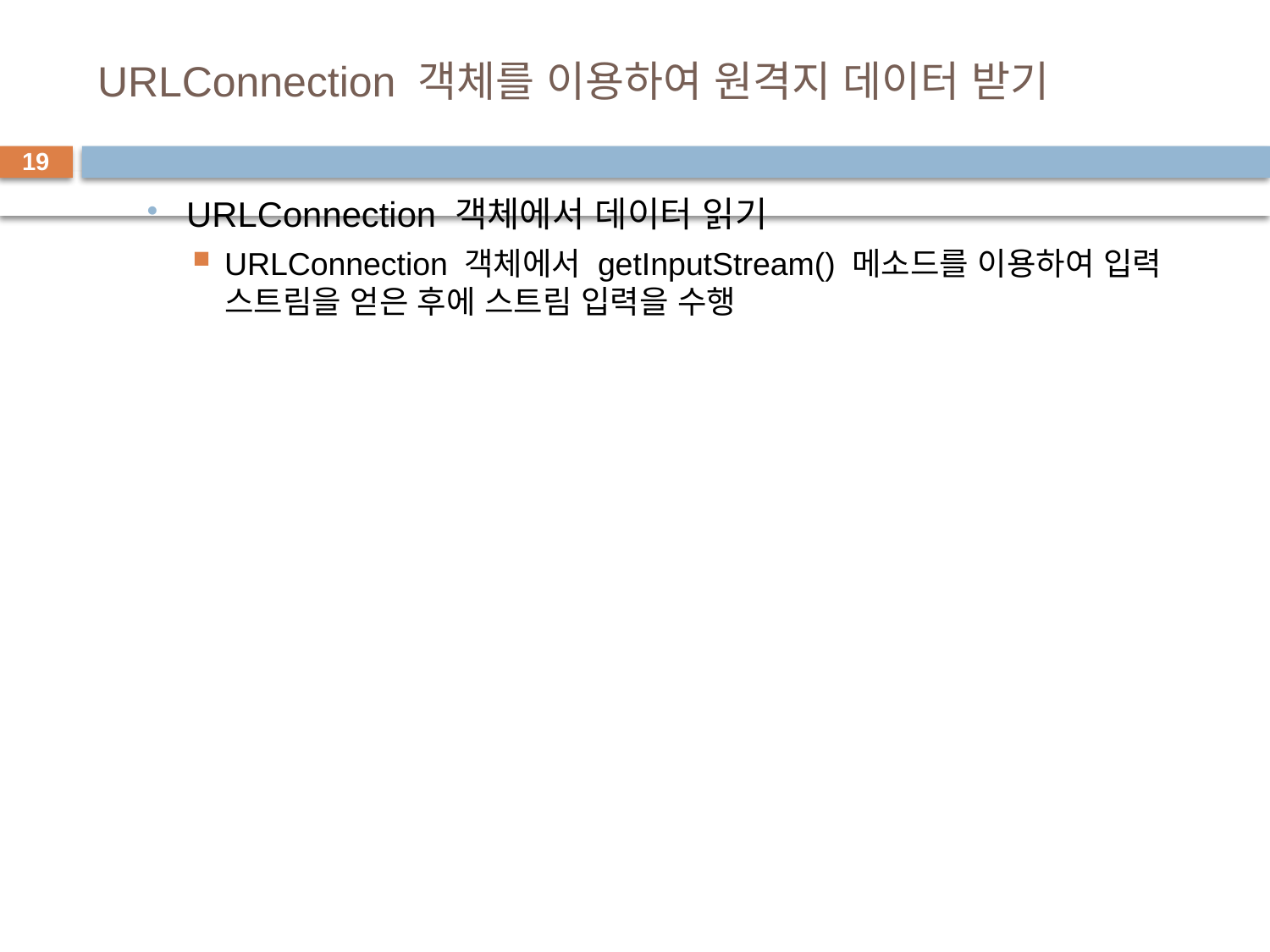

# URLConnection 객체를 이용하여 원격지 데이터 받기
19
URLConnection 객체에서 데이터 읽기
URLConnection 객체에서 getInputStream() 메소드를 이용하여 입력 스트림을 얻은 후에 스트림 입력을 수행